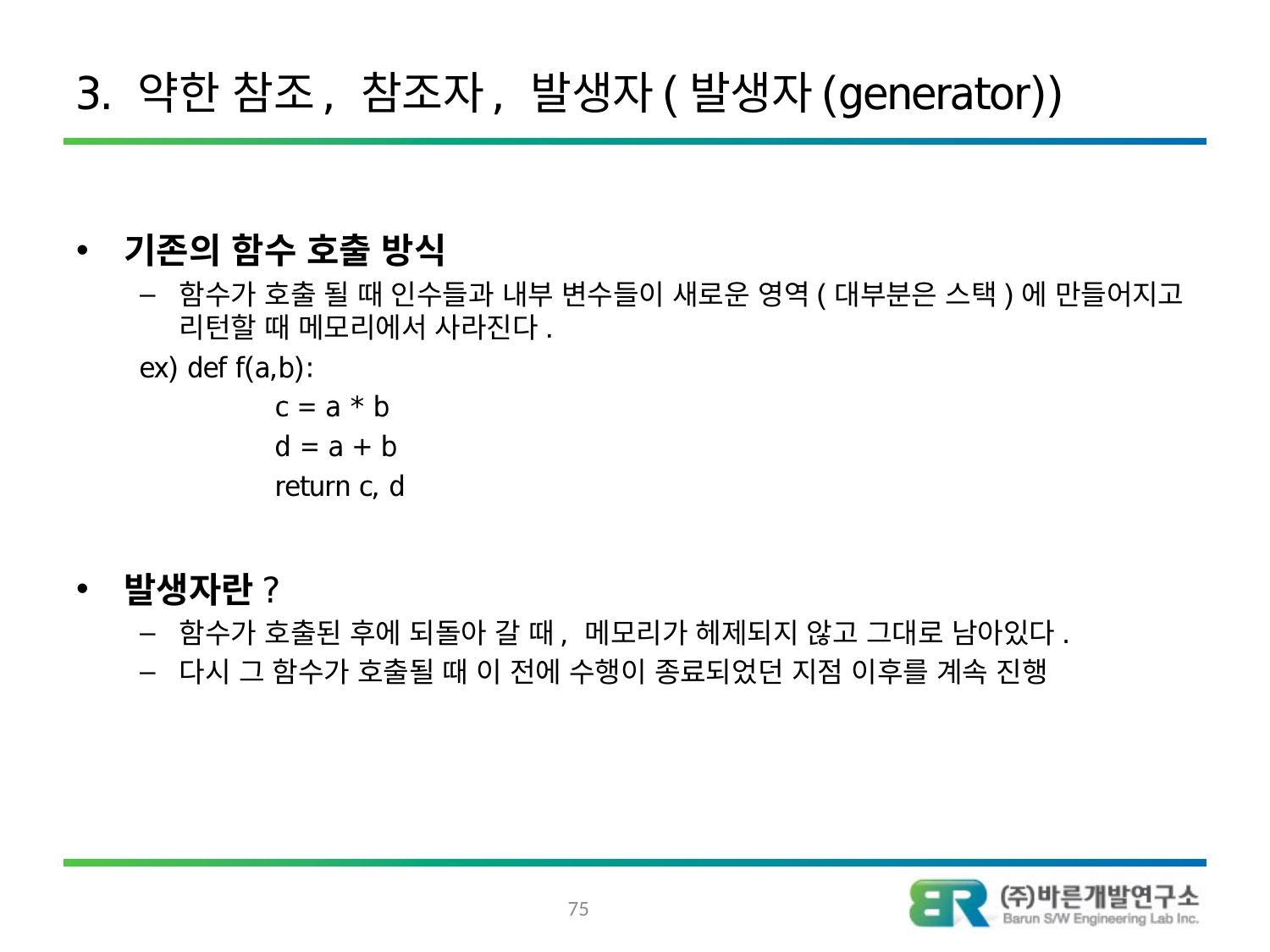

# 3. 약한 참조, 참조자, 발생자(발생자(generator))

기존의 함수 호출 방식
함수가 호출 될 때 인수들과 내부 변수들이 새로운 영역(대부분은 스택)에 만들어지고 리턴할 때 메모리에서 사라진다.
ex) def f(a,b):
	 c = a * b
	 d = a + b
	 return c, d

발생자란?
함수가 호출된 후에 되돌아 갈 때, 메모리가 헤제되지 않고 그대로 남아있다.
다시 그 함수가 호출될 때 이 전에 수행이 종료되었던 지점 이후를 계속 진행
75